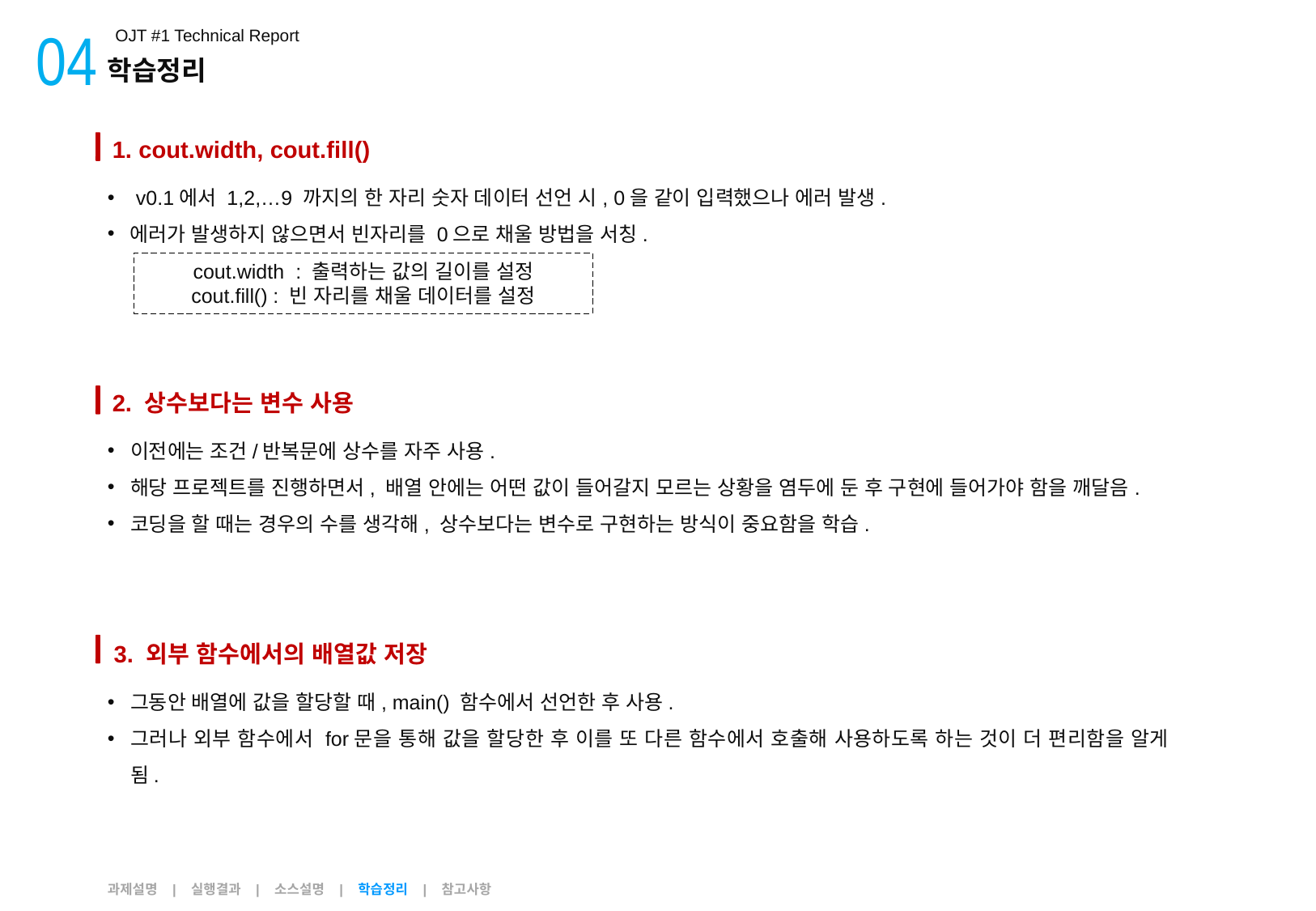

04
OJT #1 Technical Report

학습정리

1. cout.width, cout.fill()
 v0.1에서 1,2,…9 까지의 한 자리 숫자 데이터 선언 시, 0을 같이 입력했으나 에러 발생.
에러가 발생하지 않으면서 빈자리를 0으로 채울 방법을 서칭.
cout.width  : 출력하는 값의 길이를 설정
cout.fill() : 빈 자리를 채울 데이터를 설정

2. 상수보다는 변수 사용
이전에는 조건/반복문에 상수를 자주 사용.
해당 프로젝트를 진행하면서, 배열 안에는 어떤 값이 들어갈지 모르는 상황을 염두에 둔 후 구현에 들어가야 함을 깨달음.
코딩을 할 때는 경우의 수를 생각해, 상수보다는 변수로 구현하는 방식이 중요함을 학습.

3. 외부 함수에서의 배열값 저장
그동안 배열에 값을 할당할 때, main() 함수에서 선언한 후 사용.
그러나 외부 함수에서 for문을 통해 값을 할당한 후 이를 또 다른 함수에서 호출해 사용하도록 하는 것이 더 편리함을 알게 됨.
과제설명   |   실행결과   |   소스설명   |   학습정리   |   참고사항